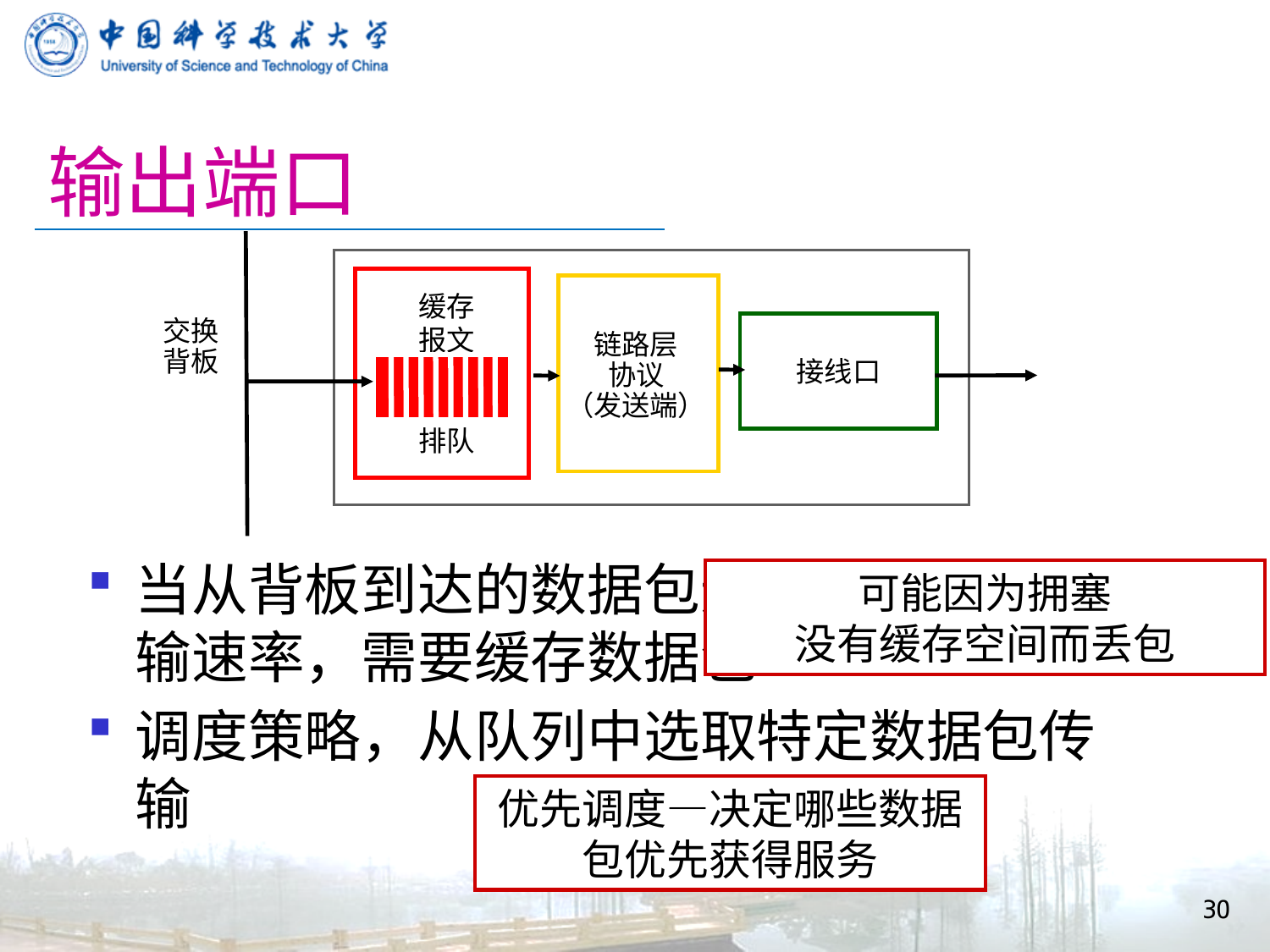

# 输出端口

缓存
报文

排队

交换
背板
接线口
链路层
协议
（发送端）

当从背板到达的数据包速率超过端口传输速率，需要缓存数据包
调度策略，从队列中选取特定数据包传输
可能因为拥塞
没有缓存空间而丢包
优先调度—决定哪些数据包优先获得服务
30